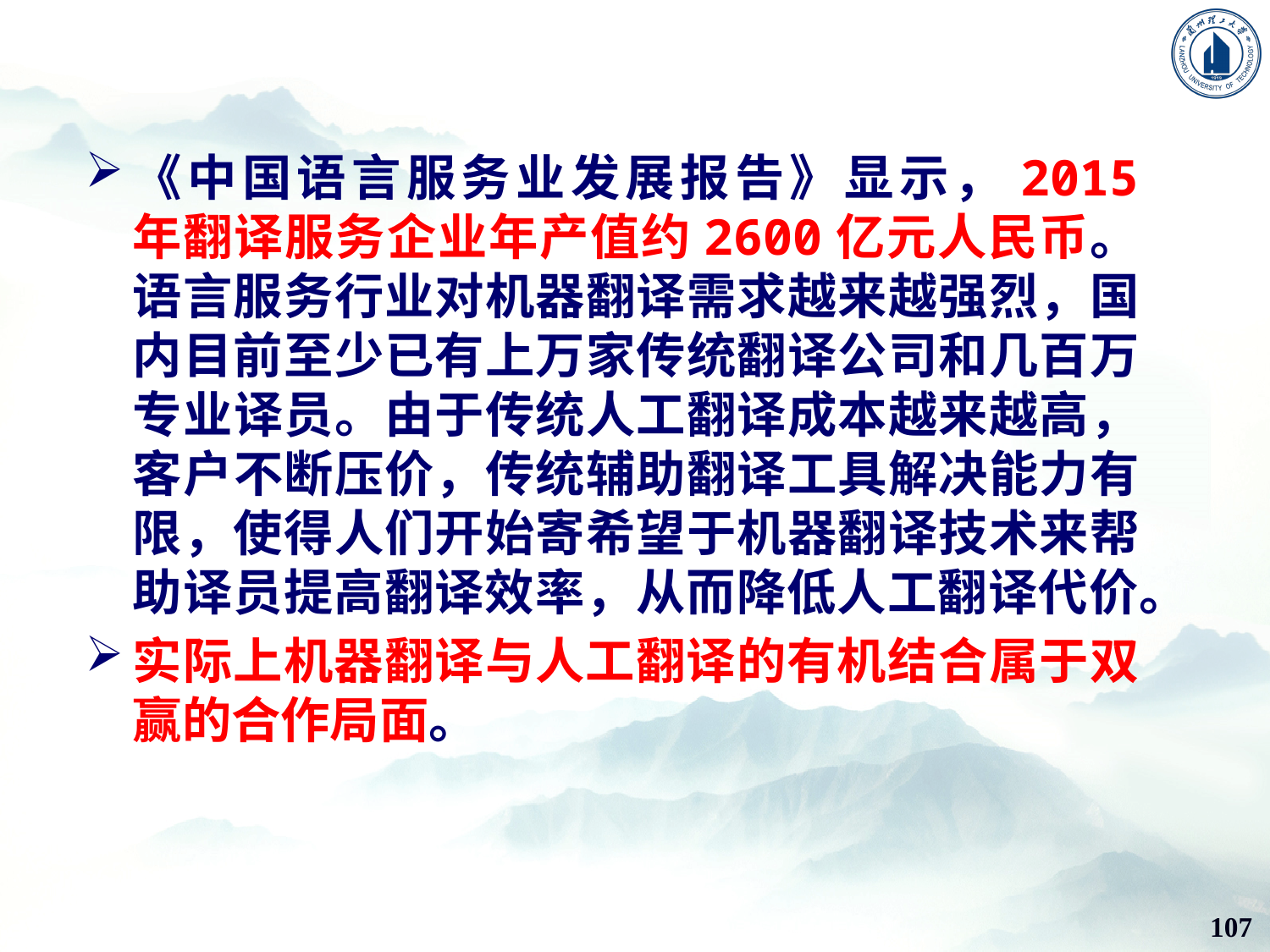

《中国语言服务业发展报告》显示，2015 年翻译服务企业年产值约2600亿元人民币。语言服务行业对机器翻译需求越来越强烈，国内目前至少已有上万家传统翻译公司和几百万专业译员。由于传统人工翻译成本越来越高，客户不断压价，传统辅助翻译工具解决能力有限，使得人们开始寄希望于机器翻译技术来帮助译员提高翻译效率，从而降低人工翻译代价。
实际上机器翻译与人工翻译的有机结合属于双赢的合作局面。
107